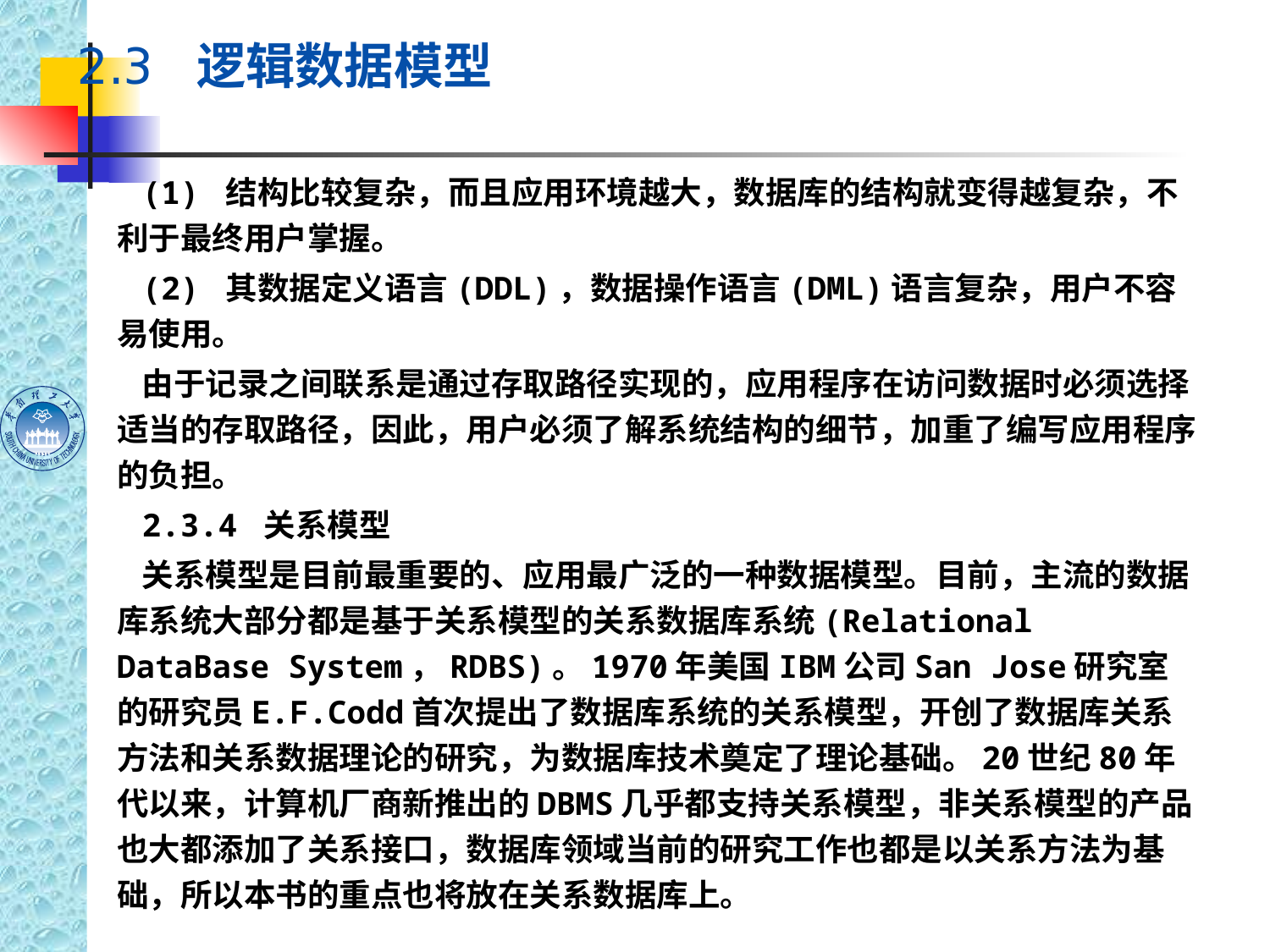

#
2.3  逻辑数据模型
(1) 结构比较复杂，而且应用环境越大，数据库的结构就变得越复杂，不利于最终用户掌握。
(2) 其数据定义语言(DDL)，数据操作语言(DML)语言复杂，用户不容易使用。
由于记录之间联系是通过存取路径实现的，应用程序在访问数据时必须选择适当的存取路径，因此，用户必须了解系统结构的细节，加重了编写应用程序的负担。
2.3.4 关系模型
关系模型是目前最重要的、应用最广泛的一种数据模型。目前，主流的数据库系统大部分都是基于关系模型的关系数据库系统(Relational DataBase System，RDBS)。1970年美国IBM公司San Jose研究室的研究员E.F.Codd首次提出了数据库系统的关系模型，开创了数据库关系方法和关系数据理论的研究，为数据库技术奠定了理论基础。20世纪80年代以来，计算机厂商新推出的DBMS几乎都支持关系模型，非关系模型的产品也大都添加了关系接口，数据库领域当前的研究工作也都是以关系方法为基础，所以本书的重点也将放在关系数据库上。